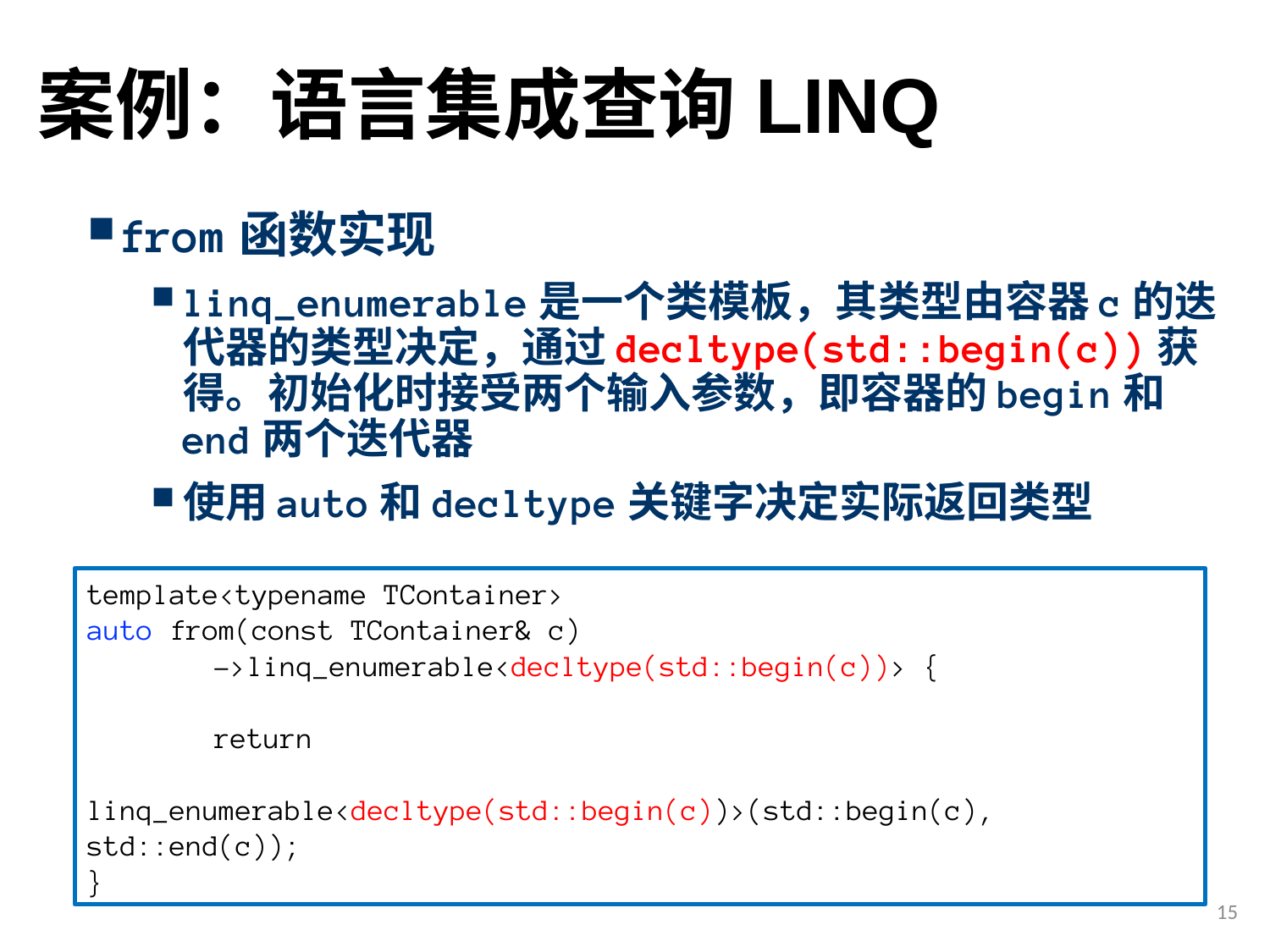

# 案例：语言集成查询LINQ
from函数实现
linq_enumerable是一个类模板，其类型由容器c的迭代器的类型决定，通过decltype(std::begin(c))获得。初始化时接受两个输入参数，即容器的begin和end两个迭代器
使用auto和decltype关键字决定实际返回类型
template<typename TContainer>
auto from(const TContainer& c)
	->linq_enumerable<decltype(std::begin(c))> {

	return
		linq_enumerable<decltype(std::begin(c))>(std::begin(c), std::end(c));
}
15